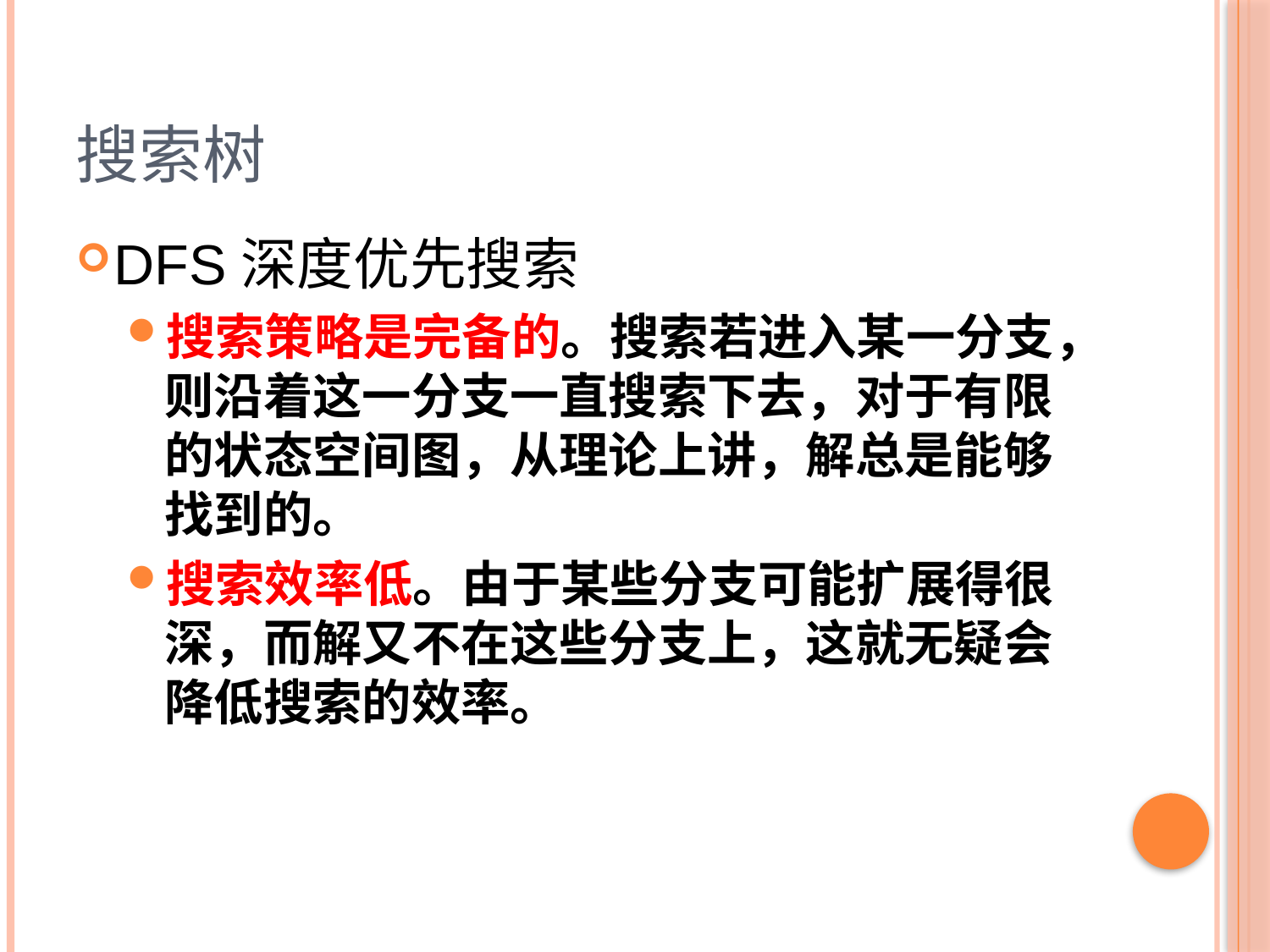

# 搜索树
DFS深度优先搜索
搜索策略是完备的。搜索若进入某一分支，则沿着这一分支一直搜索下去，对于有限的状态空间图，从理论上讲，解总是能够找到的。
搜索效率低。由于某些分支可能扩展得很深，而解又不在这些分支上，这就无疑会降低搜索的效率。